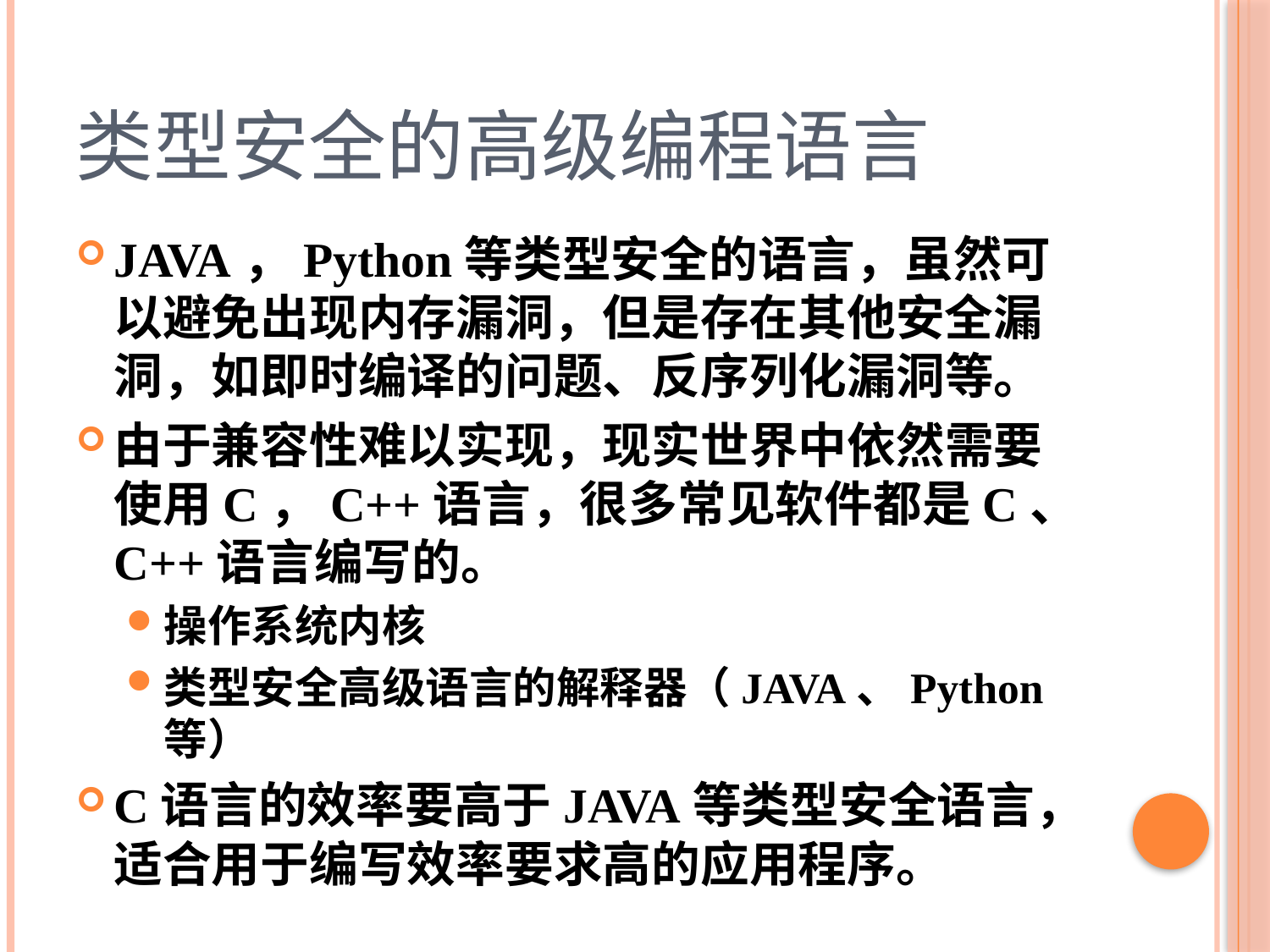

# 类型安全的高级编程语言
JAVA，Python等类型安全的语言，虽然可以避免出现内存漏洞，但是存在其他安全漏洞，如即时编译的问题、反序列化漏洞等。
由于兼容性难以实现，现实世界中依然需要使用C，C++语言，很多常见软件都是C、C++语言编写的。
操作系统内核
类型安全高级语言的解释器（JAVA、Python等）
C语言的效率要高于JAVA等类型安全语言，适合用于编写效率要求高的应用程序。